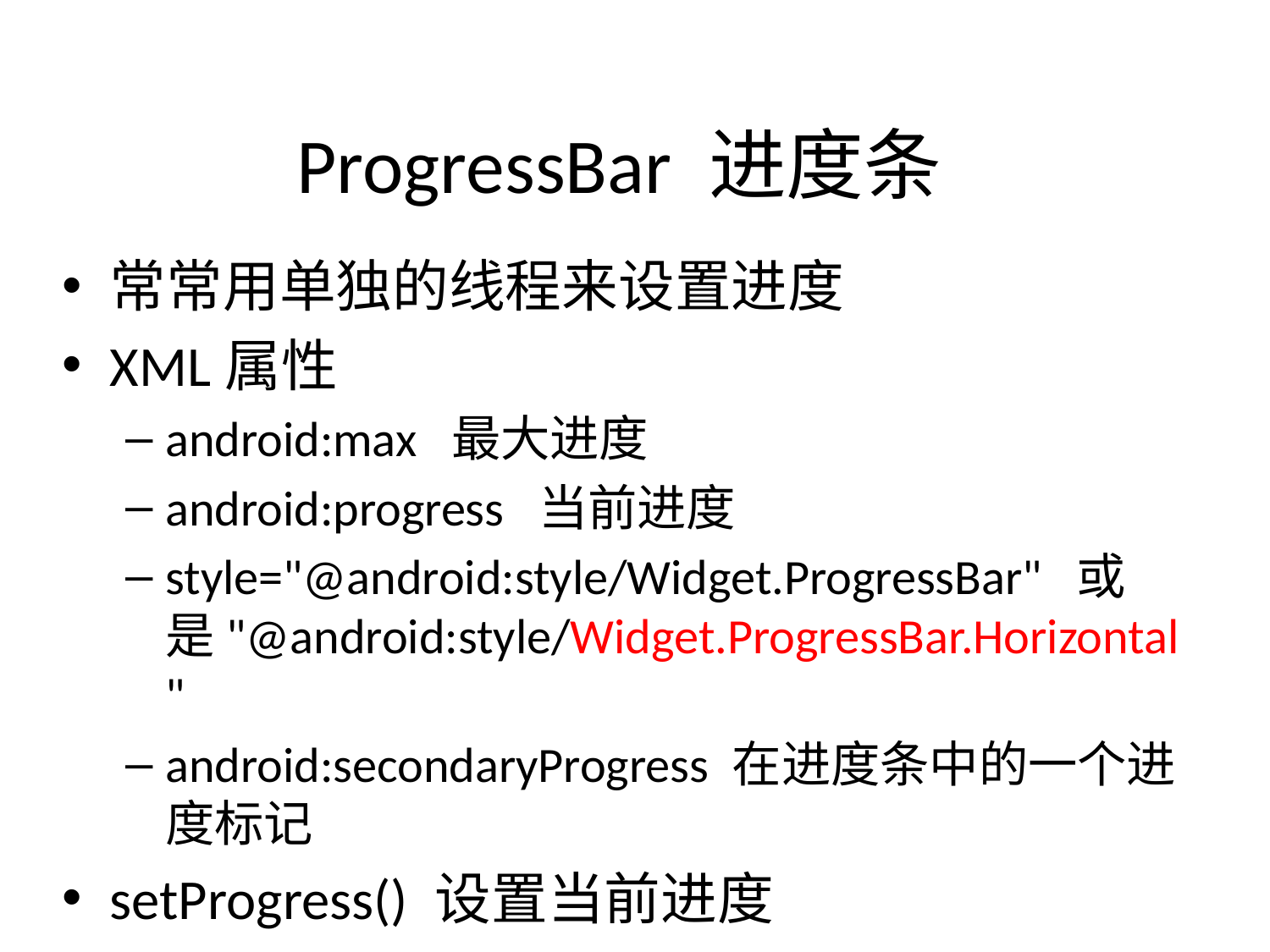

# ProgressBar 进度条
常常用单独的线程来设置进度
XML属性
android:max  最大进度
android:progress  当前进度
style="@android:style/Widget.ProgressBar"  或是"@android:style/Widget.ProgressBar.Horizontal "
android:secondaryProgress 在进度条中的一个进度标记
setProgress() 设置当前进度